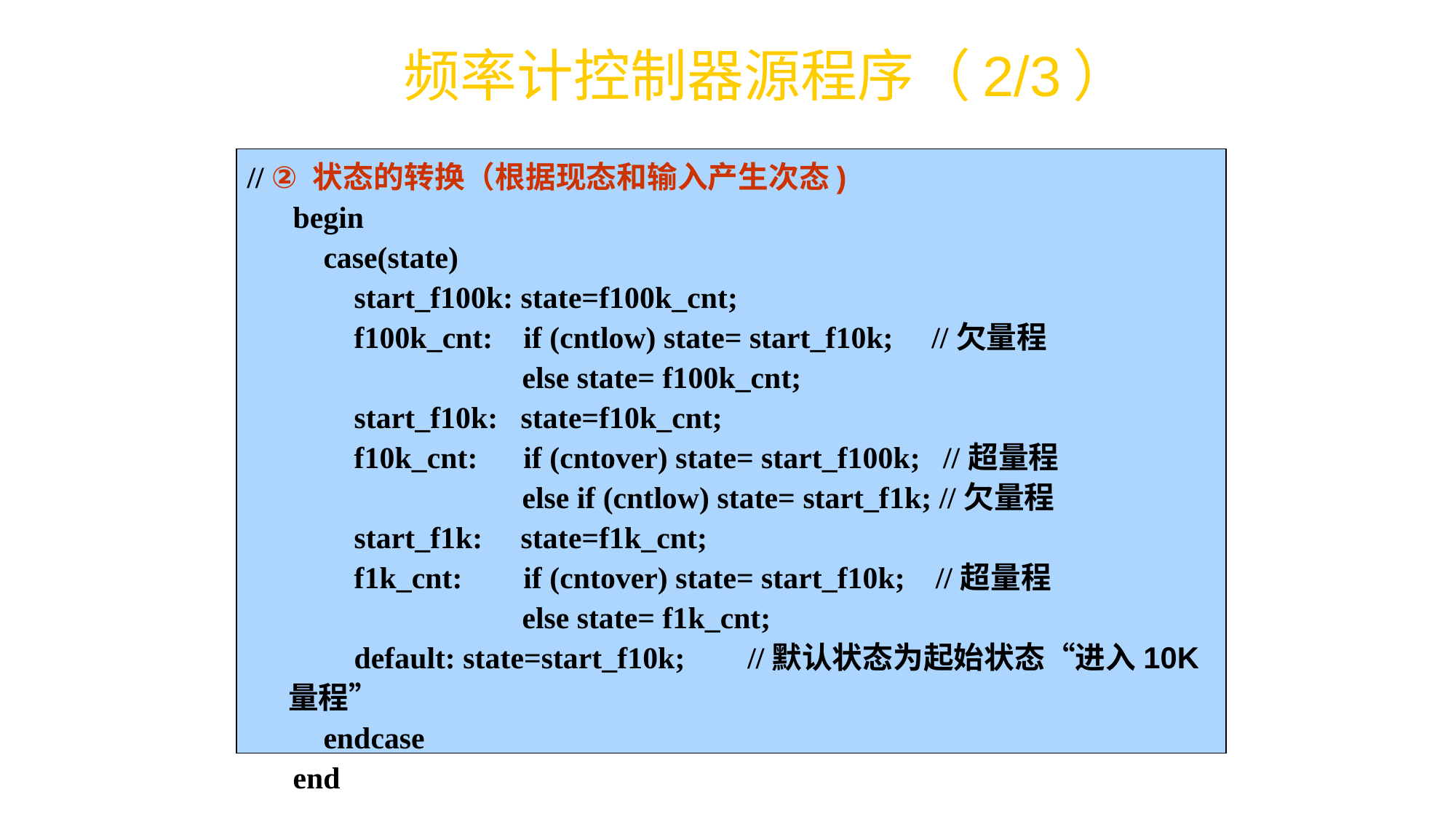

频率计控制器源程序（2/3）
// ② 状态的转换（根据现态和输入产生次态)
      begin
          case(state)
              start_f100k: state=f100k_cnt;
              f100k_cnt:    if (cntlow) state= start_f10k;     //欠量程
                                    else state= f100k_cnt;
              start_f10k:   state=f10k_cnt;
              f10k_cnt:      if (cntover) state= start_f100k;   //超量程
                                    else if (cntlow) state= start_f1k; //欠量程
              start_f1k:     state=f1k_cnt;
              f1k_cnt:        if (cntover) state= start_f10k;    //超量程
                                    else state= f1k_cnt;
              default: state=start_f10k;	   //默认状态为起始状态“进入10K量程”
          endcase
      end